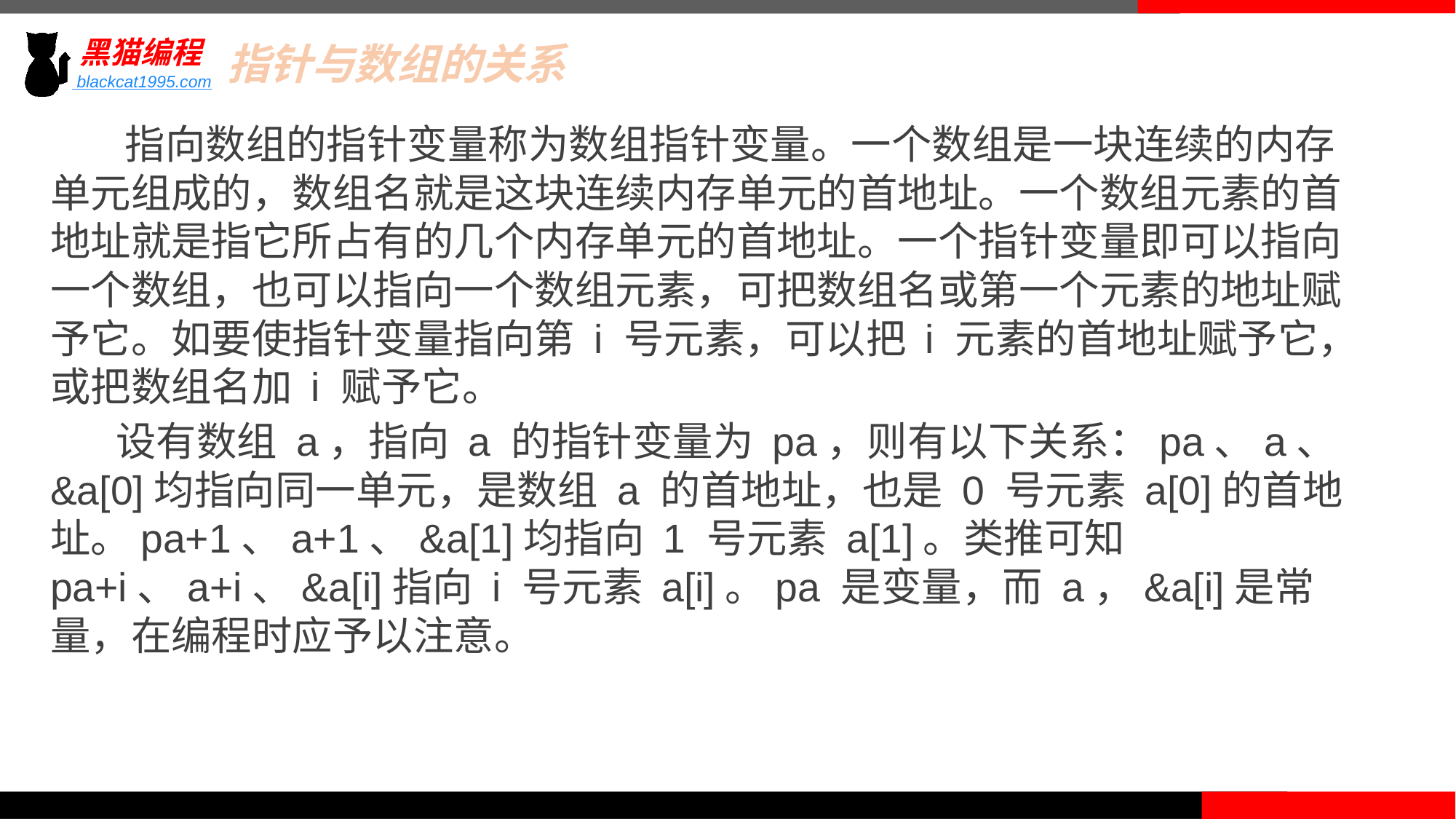

指针与数组的关系
      指向数组的指针变量称为数组指针变量。一个数组是一块连续的内存单元组成的，数组名就是这块连续内存单元的首地址。一个数组元素的首地址就是指它所占有的几个内存单元的首地址。一个指针变量即可以指向一个数组，也可以指向一个数组元素，可把数组名或第一个元素的地址赋予它。如要使指针变量指向第 i 号元素，可以把 i 元素的首地址赋予它，或把数组名加 i 赋予它。
     设有数组 a，指向 a 的指针变量为 pa，则有以下关系：pa、a、&a[0]均指向同一单元，是数组 a 的首地址，也是 0 号元素 a[0]的首地址。pa+1、a+1、&a[1]均指向 1 号元素 a[1]。类推可知 pa+i、a+i、&a[i]指向 i 号元素 a[i]。pa 是变量，而 a，&a[i]是常量，在编程时应予以注意。